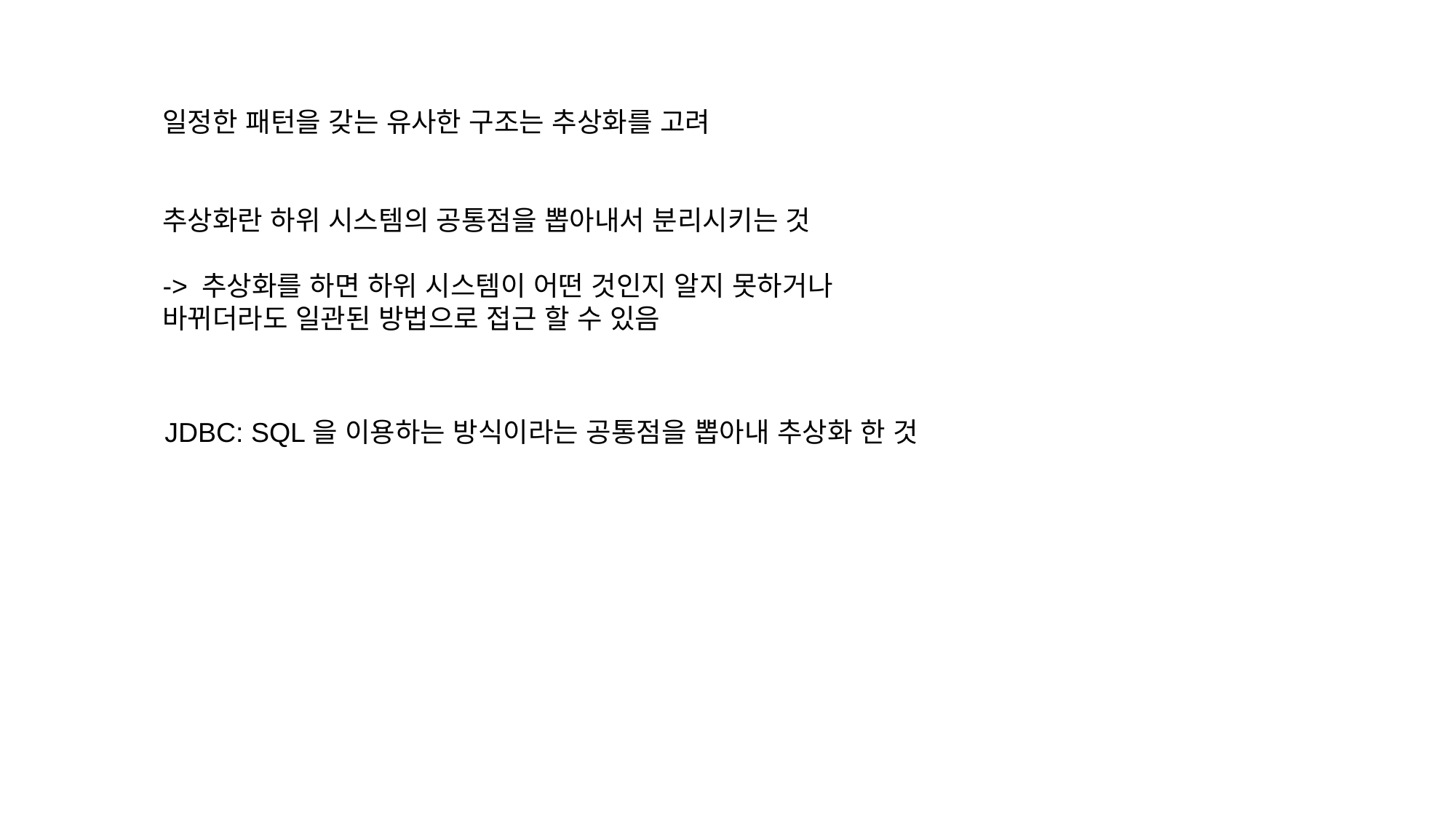

일정한 패턴을 갖는 유사한 구조는 추상화를 고려

추상화란 하위 시스템의 공통점을 뽑아내서 분리시키는 것

-> 추상화를 하면 하위 시스템이 어떤 것인지 알지 못하거나 바뀌더라도 일관된 방법으로 접근 할 수 있음
JDBC: SQL을 이용하는 방식이라는 공통점을 뽑아내 추상화 한 것